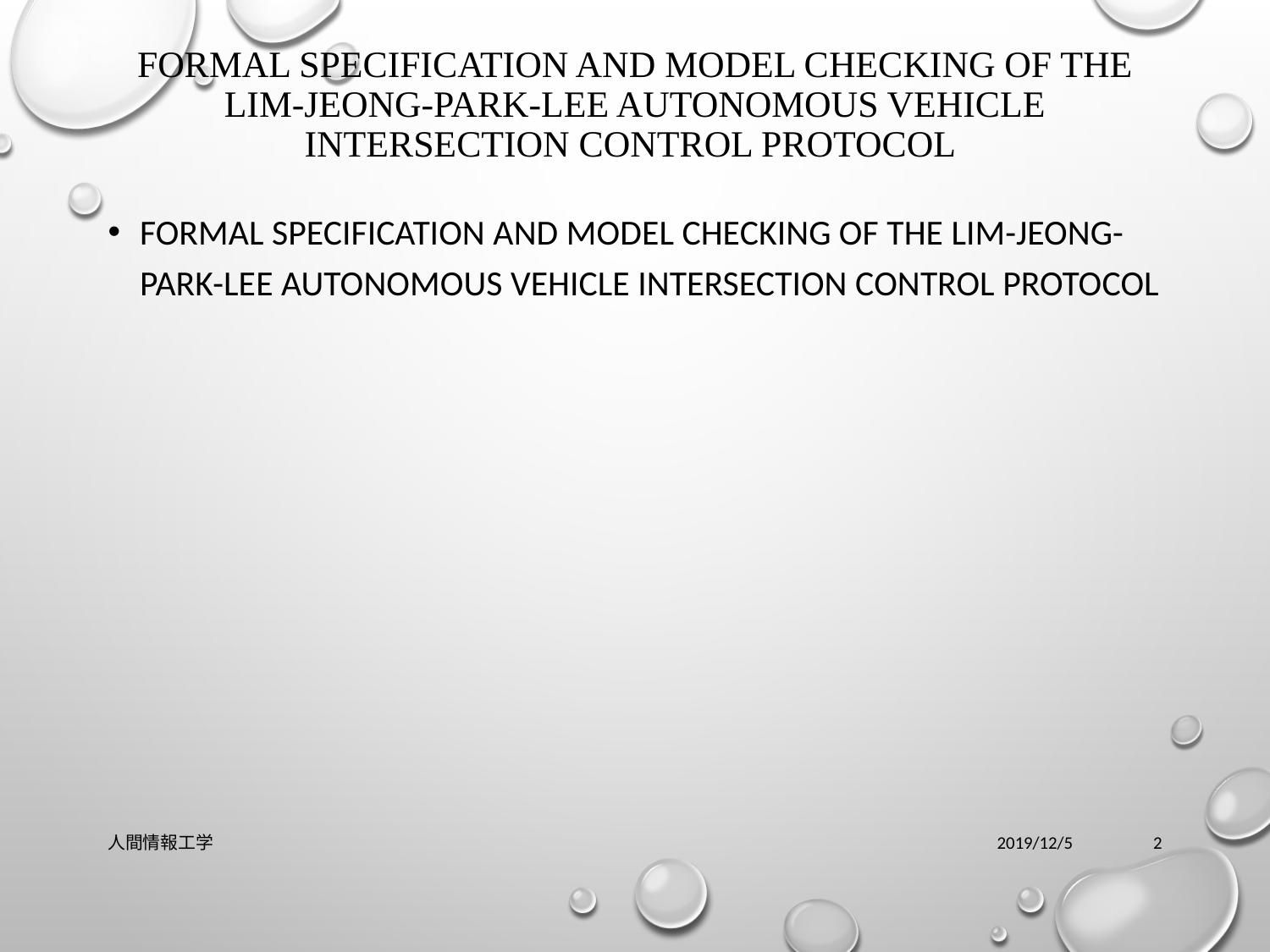

# Formal Specification and Model Checking of the Lim-Jeong-Park-Lee Autonomous Vehicle Intersection Control Protocol
Formal Specification and Model Checking of the Lim-Jeong-Park-Lee Autonomous Vehicle Intersection Control Protocol
人間情報工学
2019/12/5
2